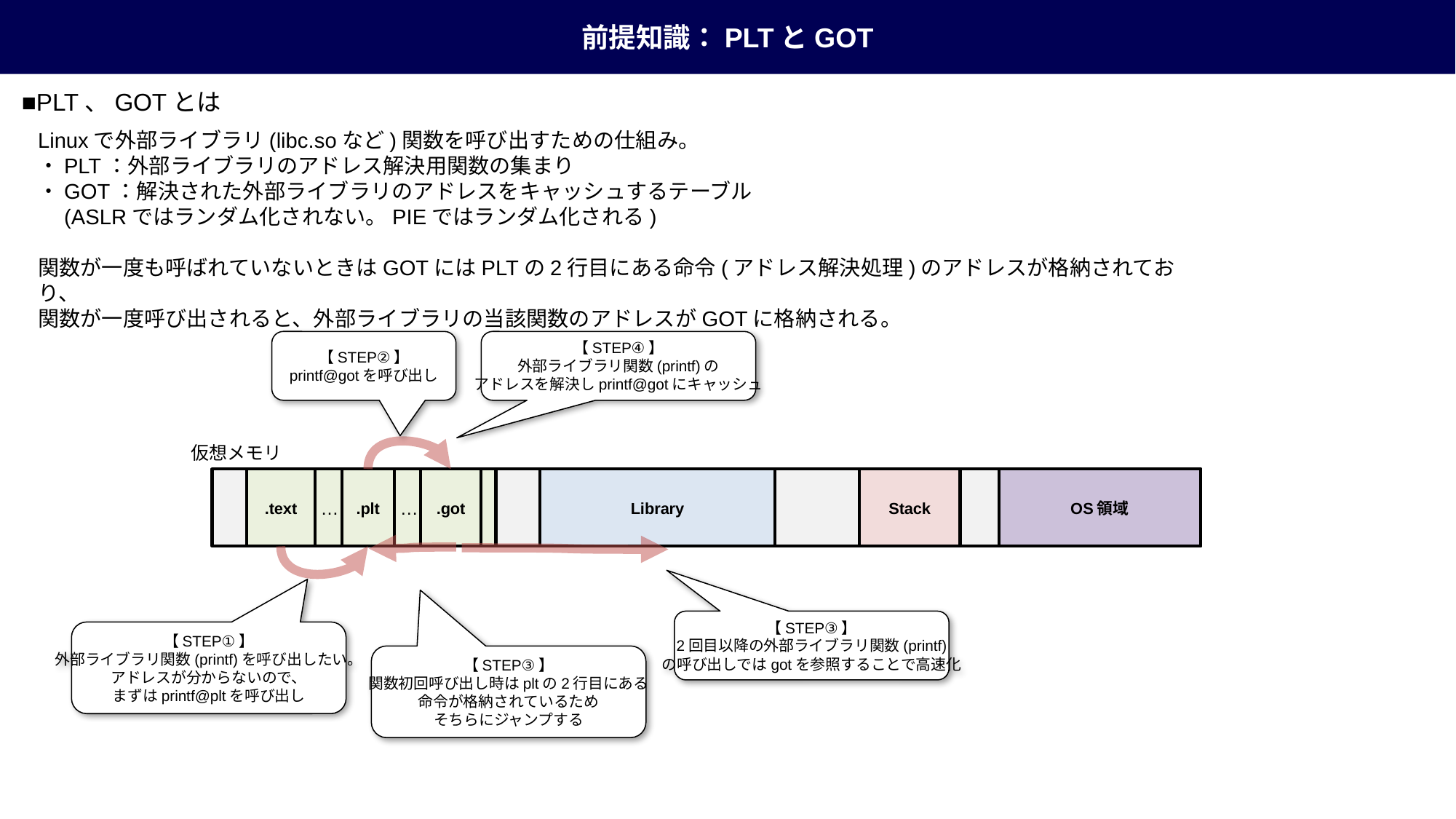

前提知識：PLTとGOT
■PLT、GOTとは
Linuxで外部ライブラリ(libc.soなど)関数を呼び出すための仕組み。
・PLT：外部ライブラリのアドレス解決用関数の集まり
・GOT：解決された外部ライブラリのアドレスをキャッシュするテーブル
　(ASLRではランダム化されない。PIEではランダム化される)

関数が一度も呼ばれていないときはGOTにはPLTの2行目にある命令(アドレス解決処理)のアドレスが格納されており、
関数が一度呼び出されると、外部ライブラリの当該関数のアドレスがGOTに格納される。
【STEP②】
printf@gotを呼び出し
【STEP④】
外部ライブラリ関数(printf)の
アドレスを解決しprintf@gotにキャッシュ
仮想メモリ

.text
.plt
.got
Library
Stack
OS領域
…
…
【STEP③】
2回目以降の外部ライブラリ関数(printf)
の呼び出しではgotを参照することで高速化
【STEP①】
外部ライブラリ関数(printf)を呼び出したい。
アドレスが分からないので、
まずはprintf@pltを呼び出し
【STEP③】
関数初回呼び出し時はpltの2行目にある
命令が格納されているため
そちらにジャンプする